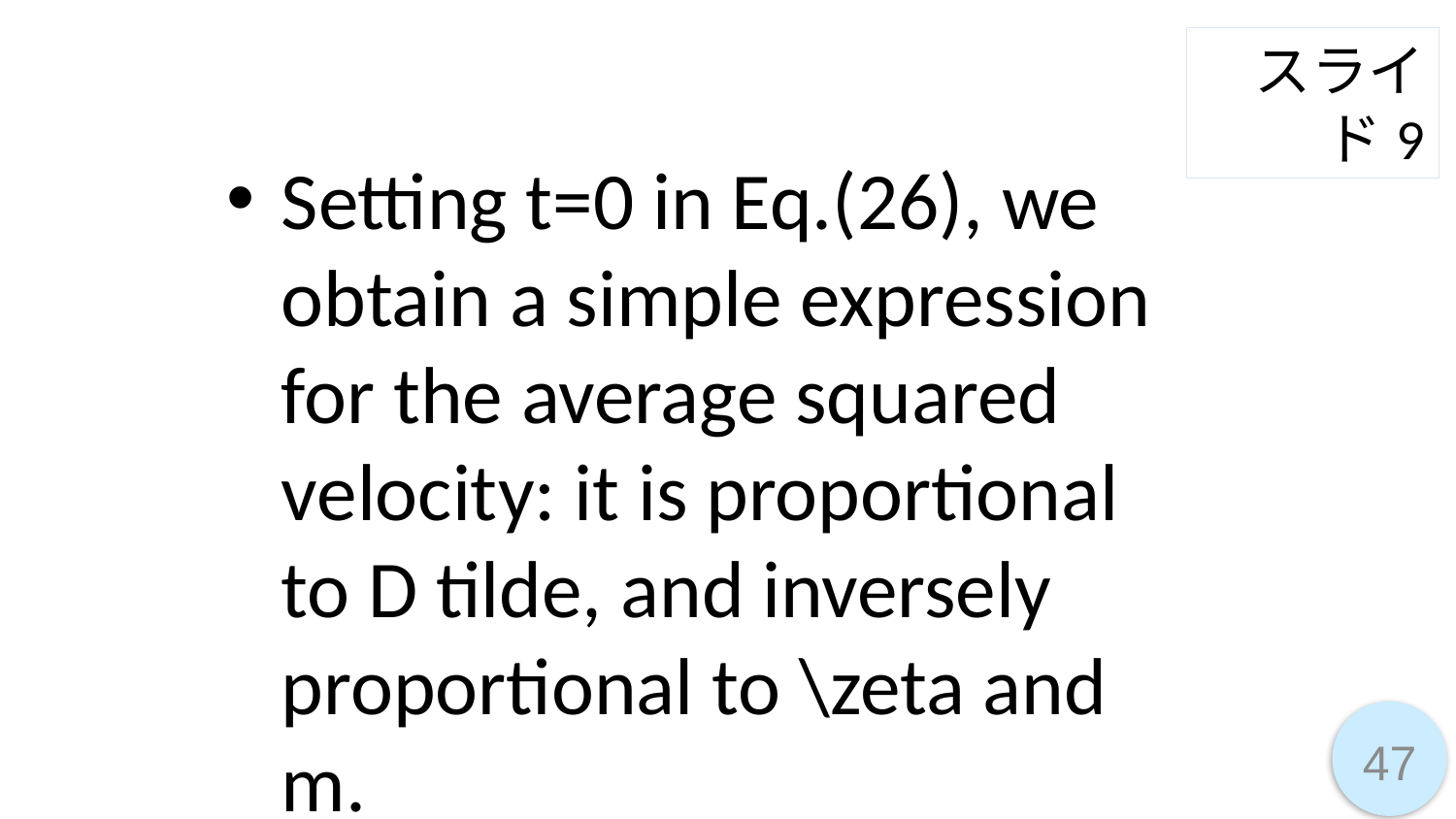

スライド9
Setting t=0 in Eq.(26), we obtain a simple expression for the average squared velocity: it is proportional to D tilde, and inversely proportional to \zeta and m.
47